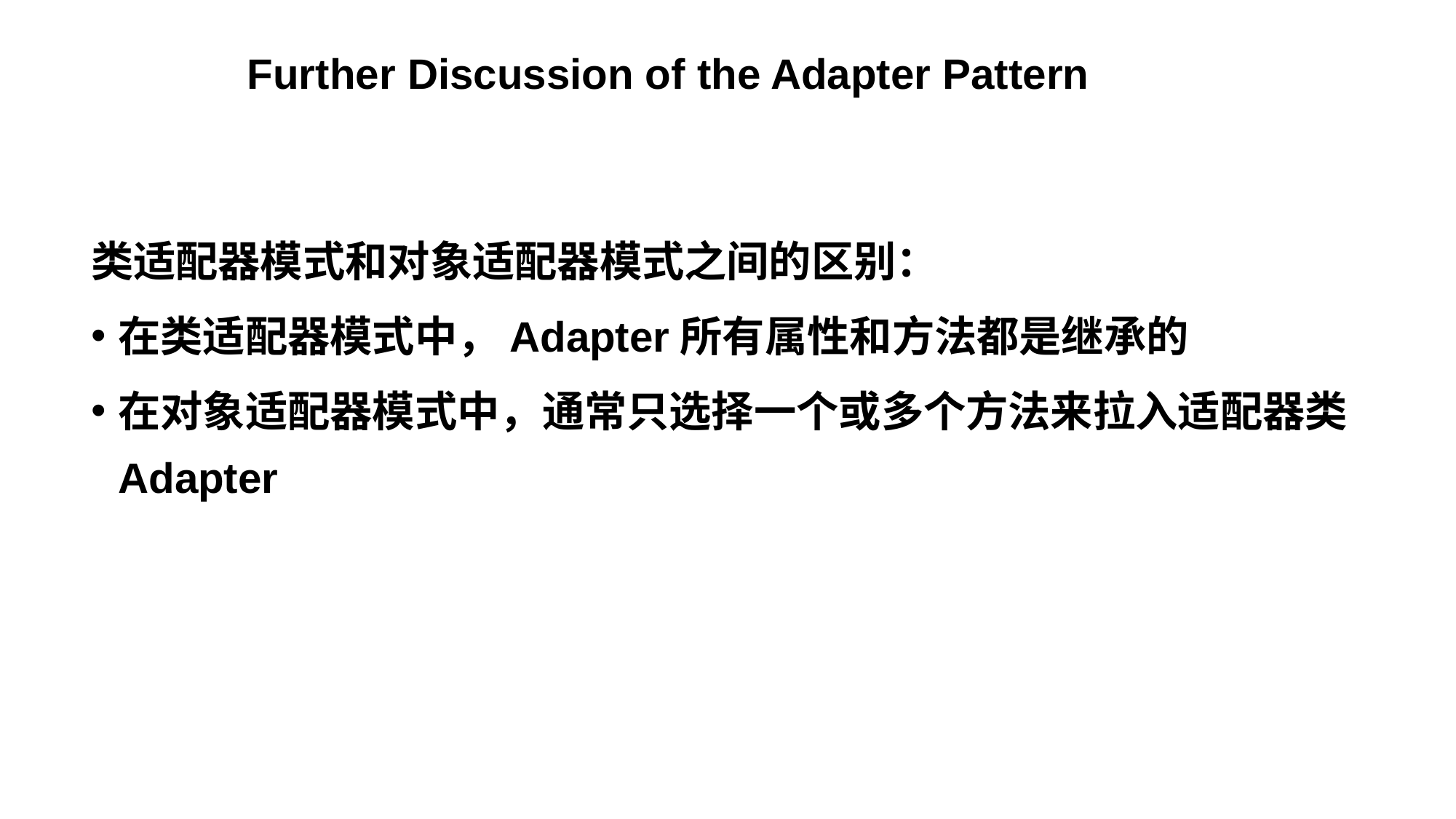

# Further Discussion of the Adapter Pattern
类适配器模式和对象适配器模式之间的区别：
在类适配器模式中，Adapter所有属性和方法都是继承的
在对象适配器模式中，通常只选择一个或多个方法来拉入适配器类Adapter
52